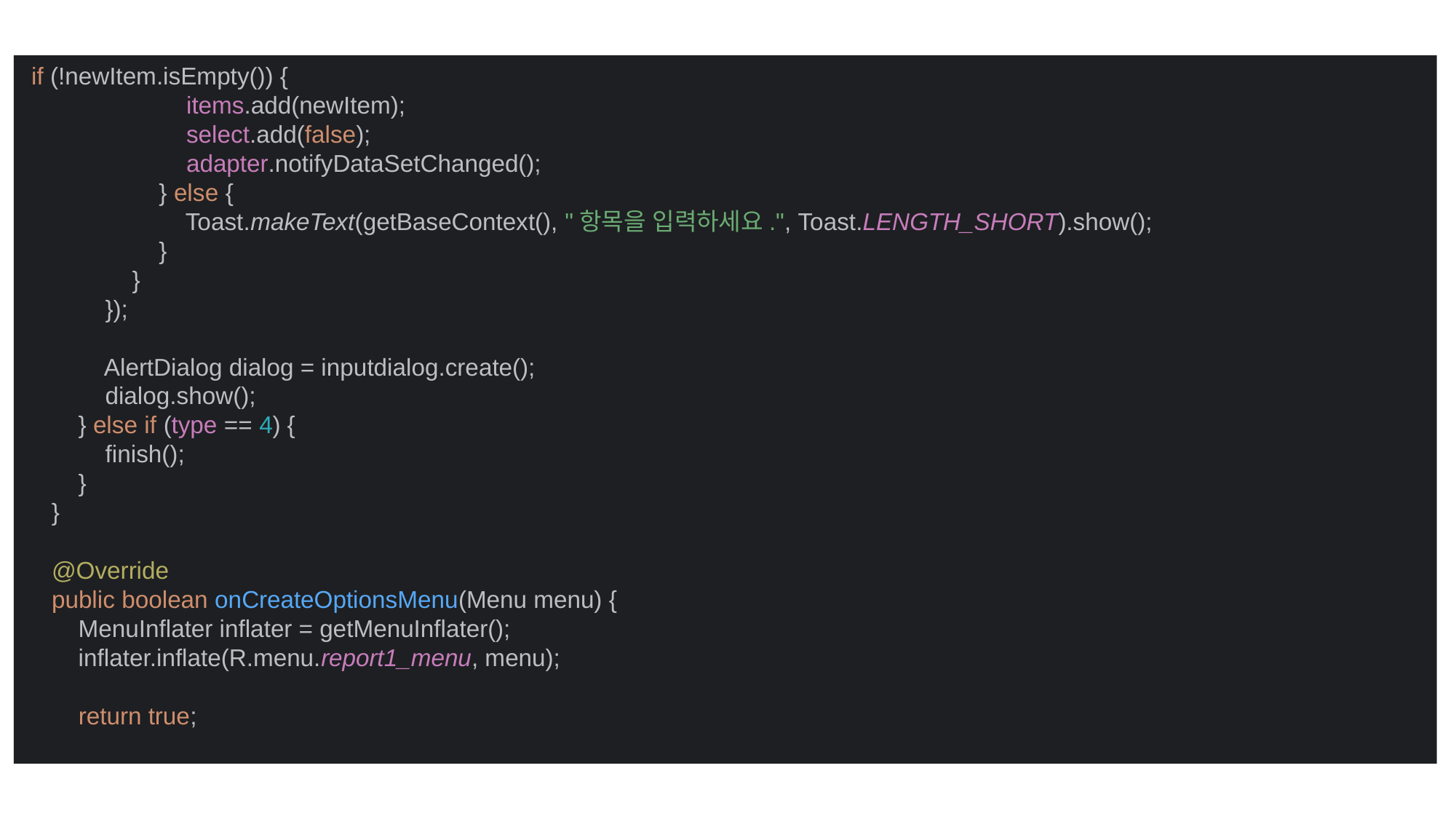

if (!newItem.isEmpty()) {
                        items.add(newItem);
                        select.add(false);
                        adapter.notifyDataSetChanged();
                    } else {
                        Toast.makeText(getBaseContext(), "항목을 입력하세요.", Toast.LENGTH_SHORT).show();
                    }
                }
            });
            AlertDialog dialog = inputdialog.create();
            dialog.show();
        } else if (type == 4) {
            finish();
        }
    }
    @Override
    public boolean onCreateOptionsMenu(Menu menu) {
        MenuInflater inflater = getMenuInflater();
        inflater.inflate(R.menu.report1_menu, menu);
        return true;